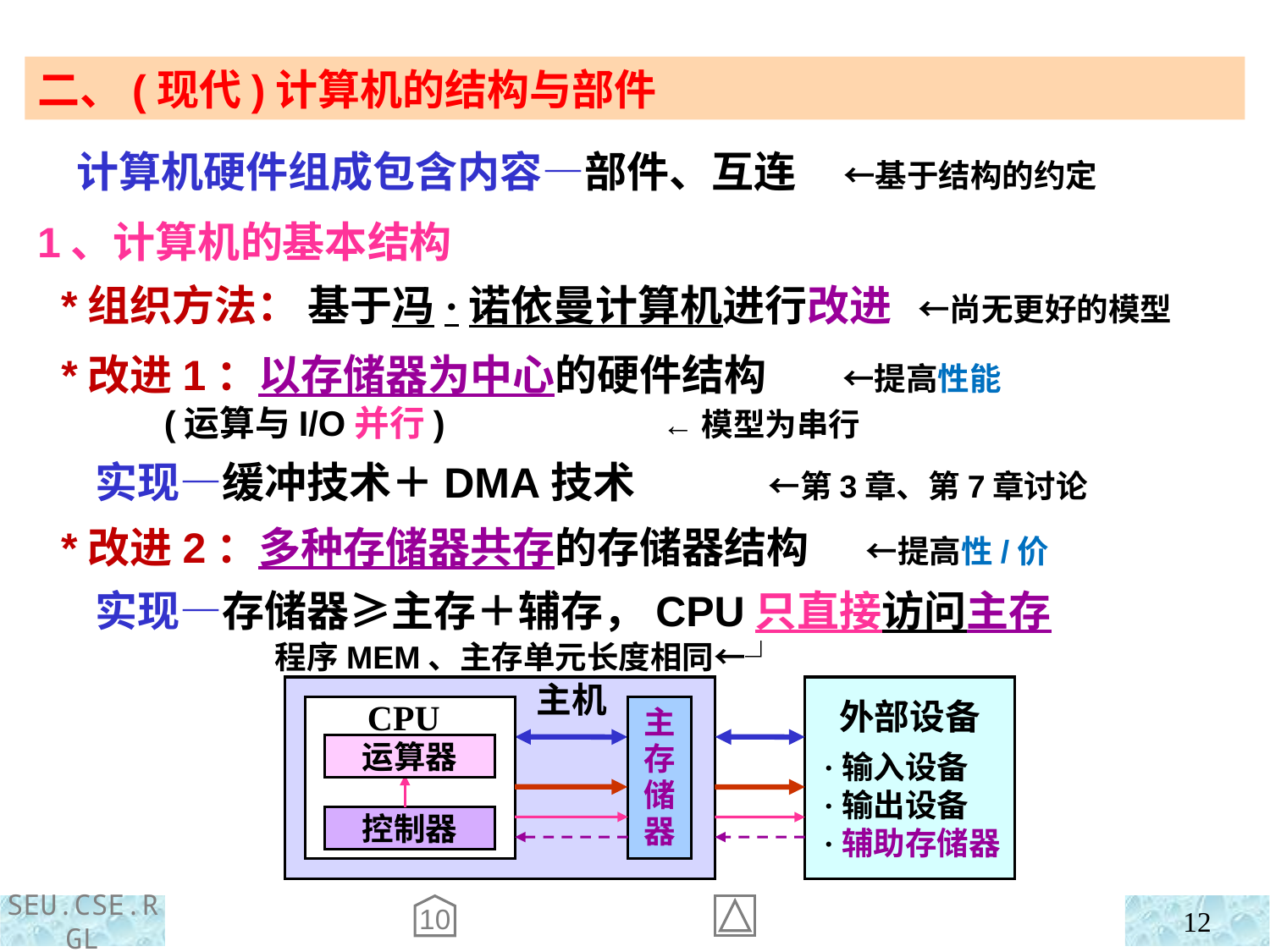

二、(现代)计算机的结构与部件
   计算机硬件组成包含内容—部件、互连     ←基于结构的约定
1、计算机的基本结构
  *组织方法：
基于冯·诺依曼计算机进行改进   ←尚无更好的模型
  *改进1：以存储器为中心的硬件结构        ←提高性能
             (运算与I/O并行)                       ←模型为串行
     实现—缓冲技术＋DMA技术              ←第3章、第7章讨论
  *改进2：多种存储器共存的存储器结构      ←提高性/价
     实现—存储器≥主存＋辅存，CPU只直接访问主存
                                程序MEM、主存单元长度相同←┘

外部设备
  ·输入设备
  ·输出设备
  ·辅助存储器
主机

CPU
主
存
储
器
运算器

控制器

10
12